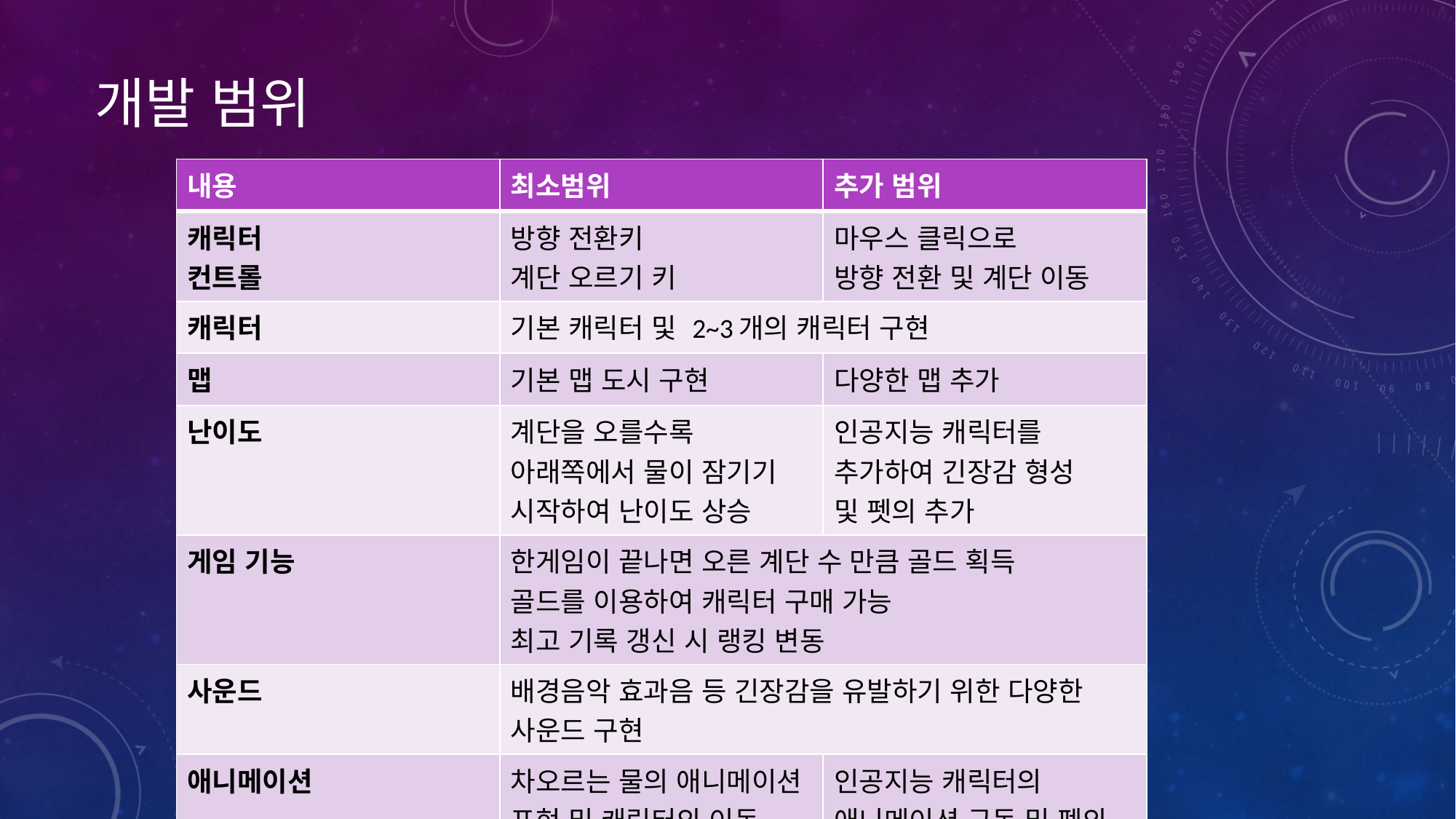

# 개발 범위
| 내용 | 최소범위 | 추가 범위 |
| --- | --- | --- |
| 캐릭터 컨트롤 | 방향 전환키 계단 오르기 키 | 마우스 클릭으로 방향 전환 및 계단 이동 |
| 캐릭터 | 기본 캐릭터 및 2~3개의 캐릭터 구현 |  |
| 맵 | 기본 맵 도시 구현 | 다양한 맵 추가 |
| 난이도 | 계단을 오를수록 아래쪽에서 물이 잠기기 시작하여 난이도 상승 | 인공지능 캐릭터를 추가하여 긴장감 형성 및 펫의 추가 |
| 게임 기능 | 한게임이 끝나면 오른 계단 수 만큼 골드 획득 골드를 이용하여 캐릭터 구매 가능 최고 기록 갱신 시 랭킹 변동 |  |
| 사운드 | 배경음악 효과음 등 긴장감을 유발하기 위한 다양한 사운드 구현 |  |
| 애니메이션 | 차오르는 물의 애니메이션 표현 및 캐릭터의 이동 구현 | 인공지능 캐릭터의 애니메이션 구동 및 펫의 애니메이션 구현 |